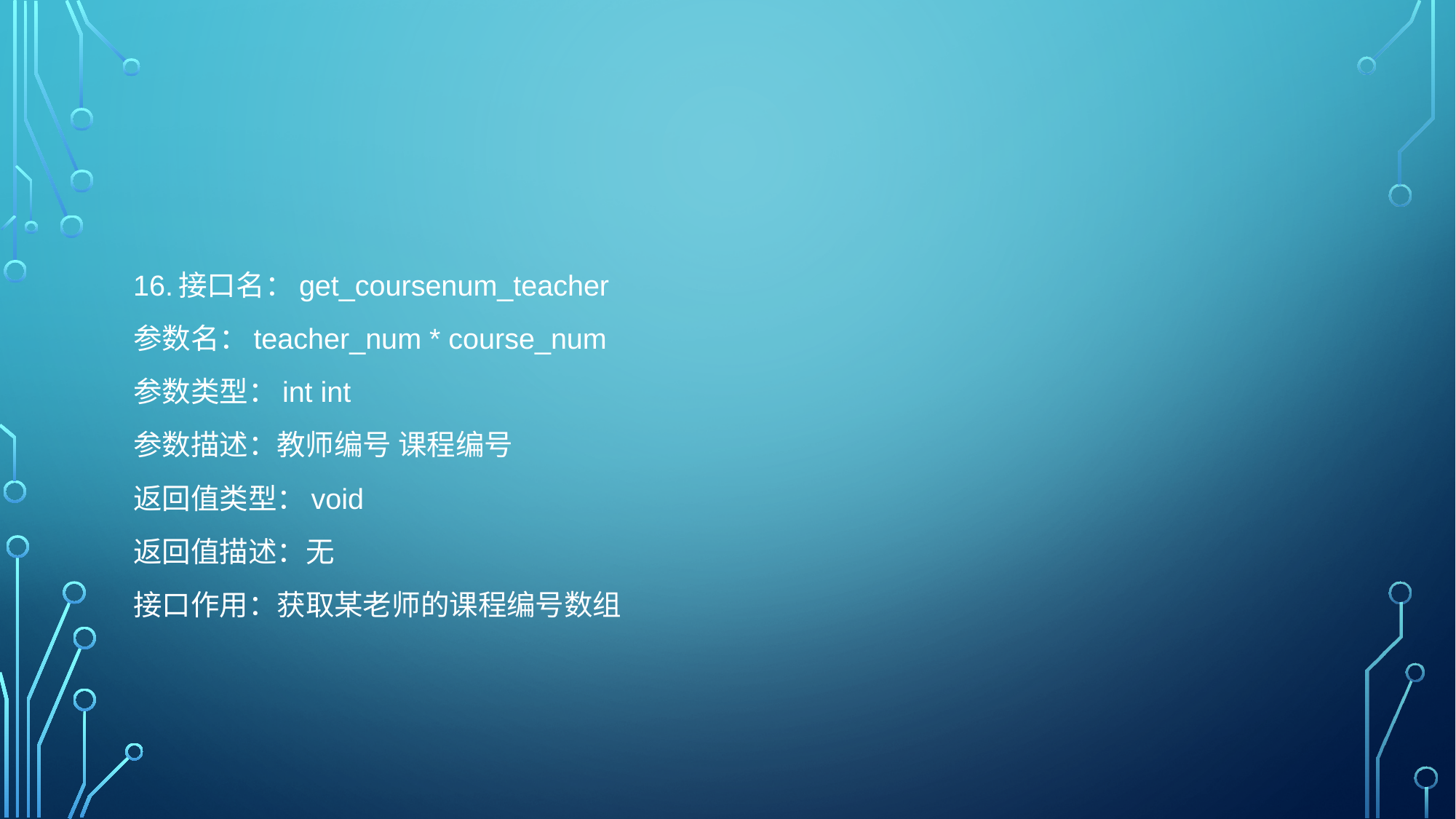

#

16.接口名：get_coursenum_teacher
参数名：teacher_num * course_num
参数类型：int int
参数描述：教师编号 课程编号
返回值类型：void
返回值描述：无
接口作用：获取某老师的课程编号数组